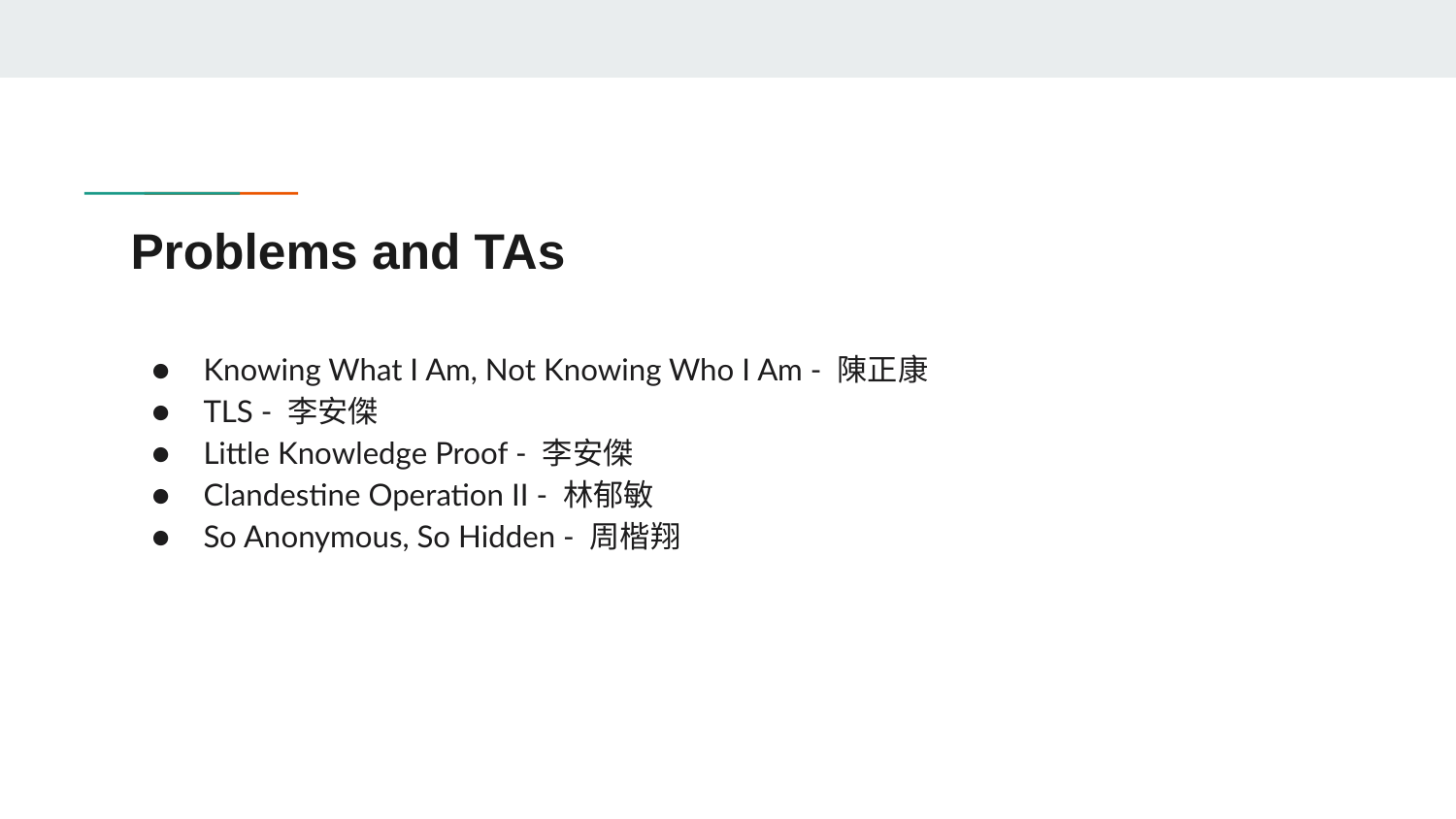

# Problems and TAs
Knowing What I Am, Not Knowing Who I Am - 陳正康
TLS - 李安傑
Little Knowledge Proof - 李安傑
Clandestine Operation II - 林郁敏
So Anonymous, So Hidden - 周楷翔